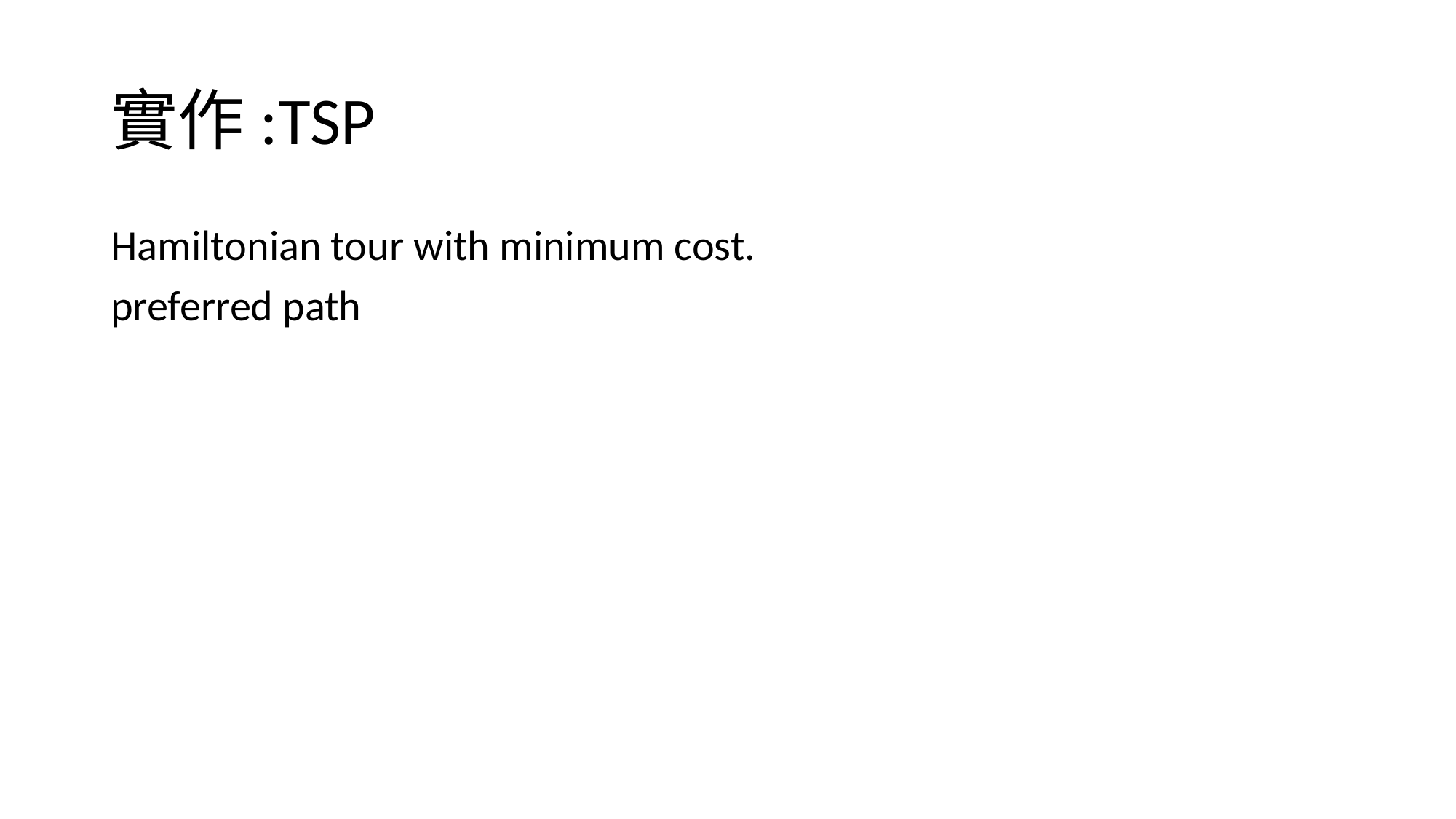

# 實作:TSP
Hamiltonian tour with minimum cost.
preferred path